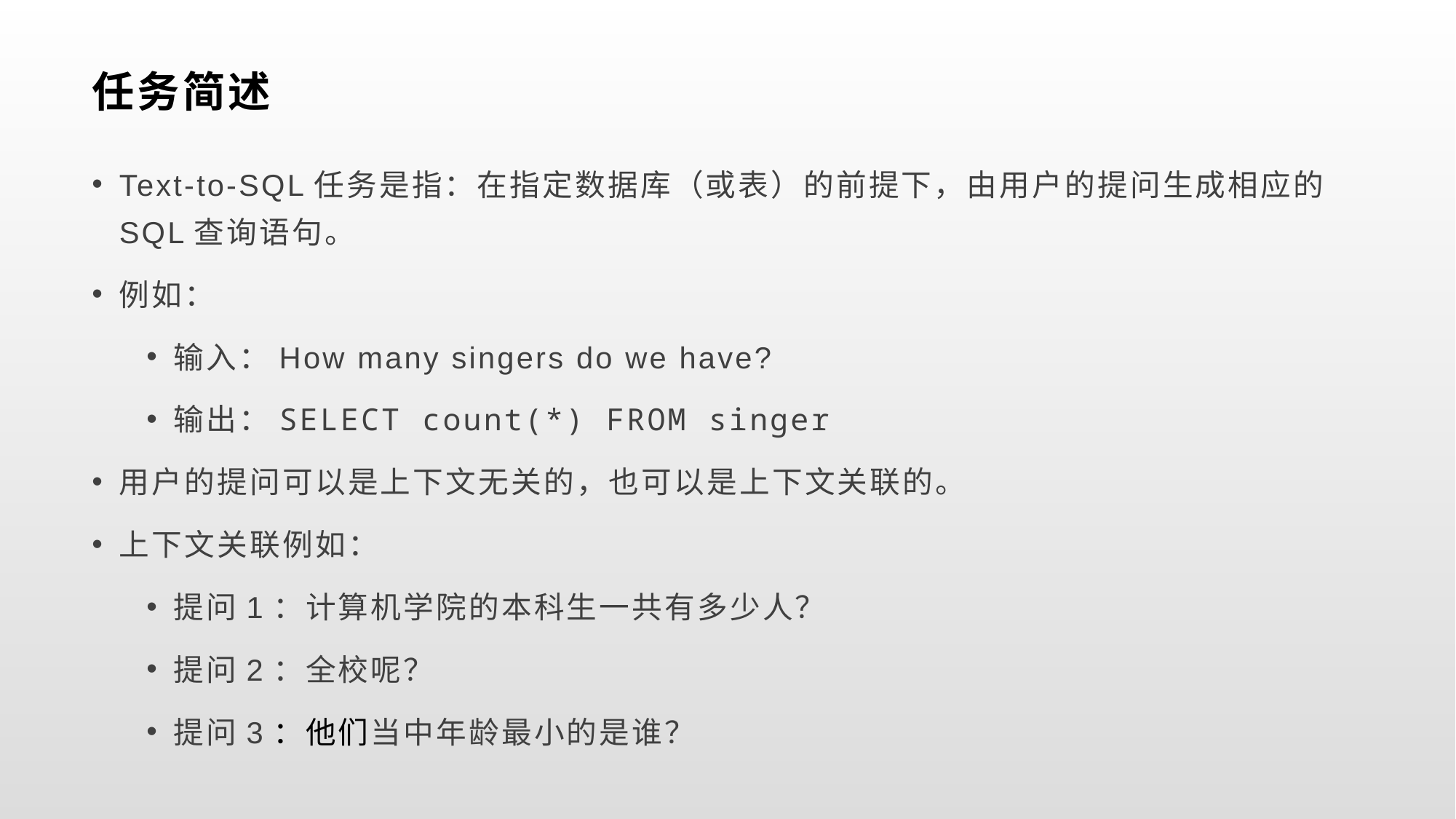

# 任务简述
Text-to-SQL任务是指：在指定数据库（或表）的前提下，由用户的提问生成相应的SQL查询语句。
例如：
输入：How many singers do we have?
输出：SELECT count(*) FROM singer
用户的提问可以是上下文无关的，也可以是上下文关联的。
上下文关联例如：
提问1：计算机学院的本科生一共有多少人？
提问2：全校呢？
提问3：他们当中年龄最小的是谁？